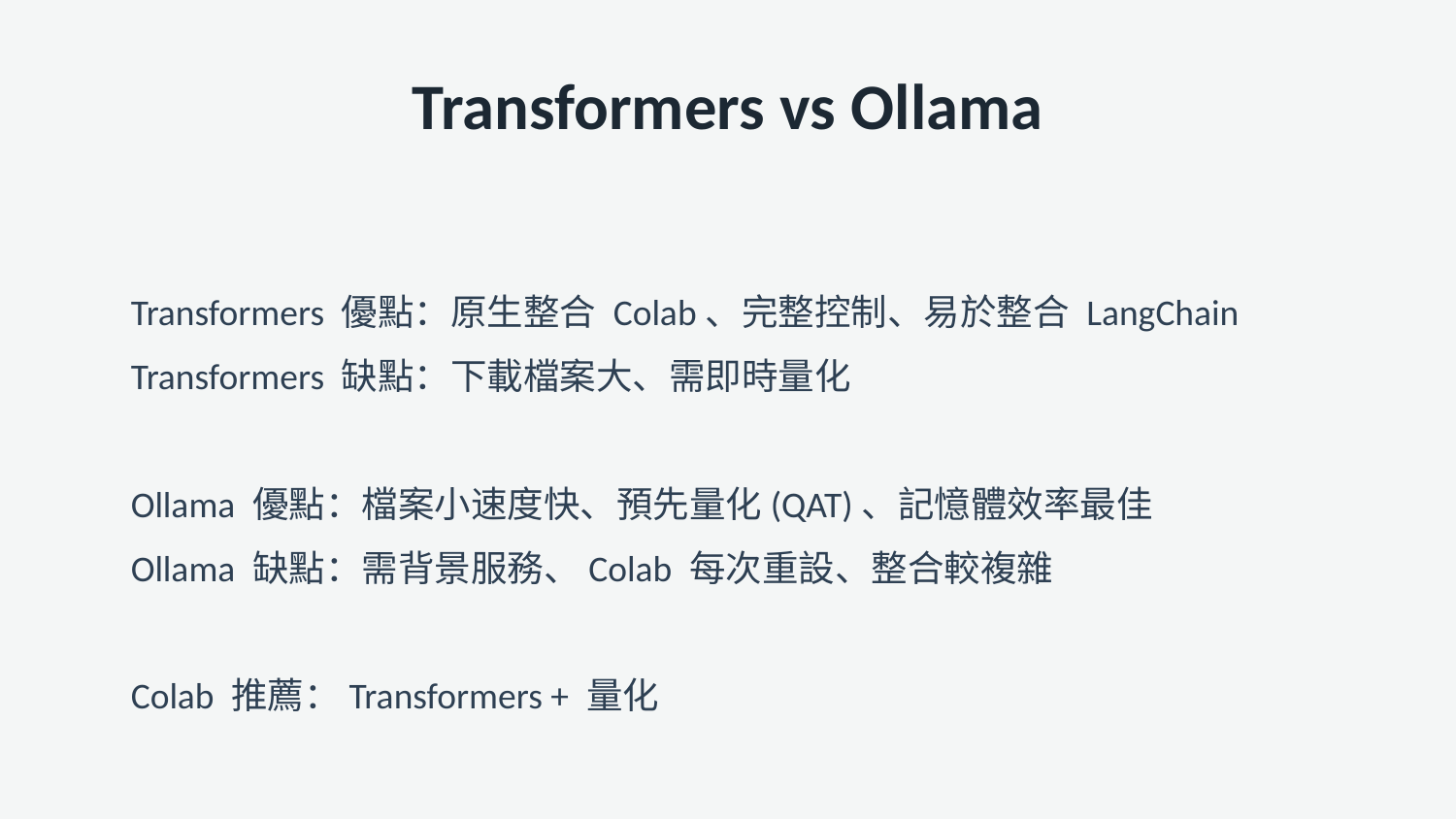

Transformers vs Ollama

Transformers 優點：原生整合 Colab、完整控制、易於整合 LangChain
Transformers 缺點：下載檔案大、需即時量化

Ollama 優點：檔案小速度快、預先量化(QAT)、記憶體效率最佳
Ollama 缺點：需背景服務、Colab 每次重設、整合較複雜

Colab 推薦：Transformers + 量化